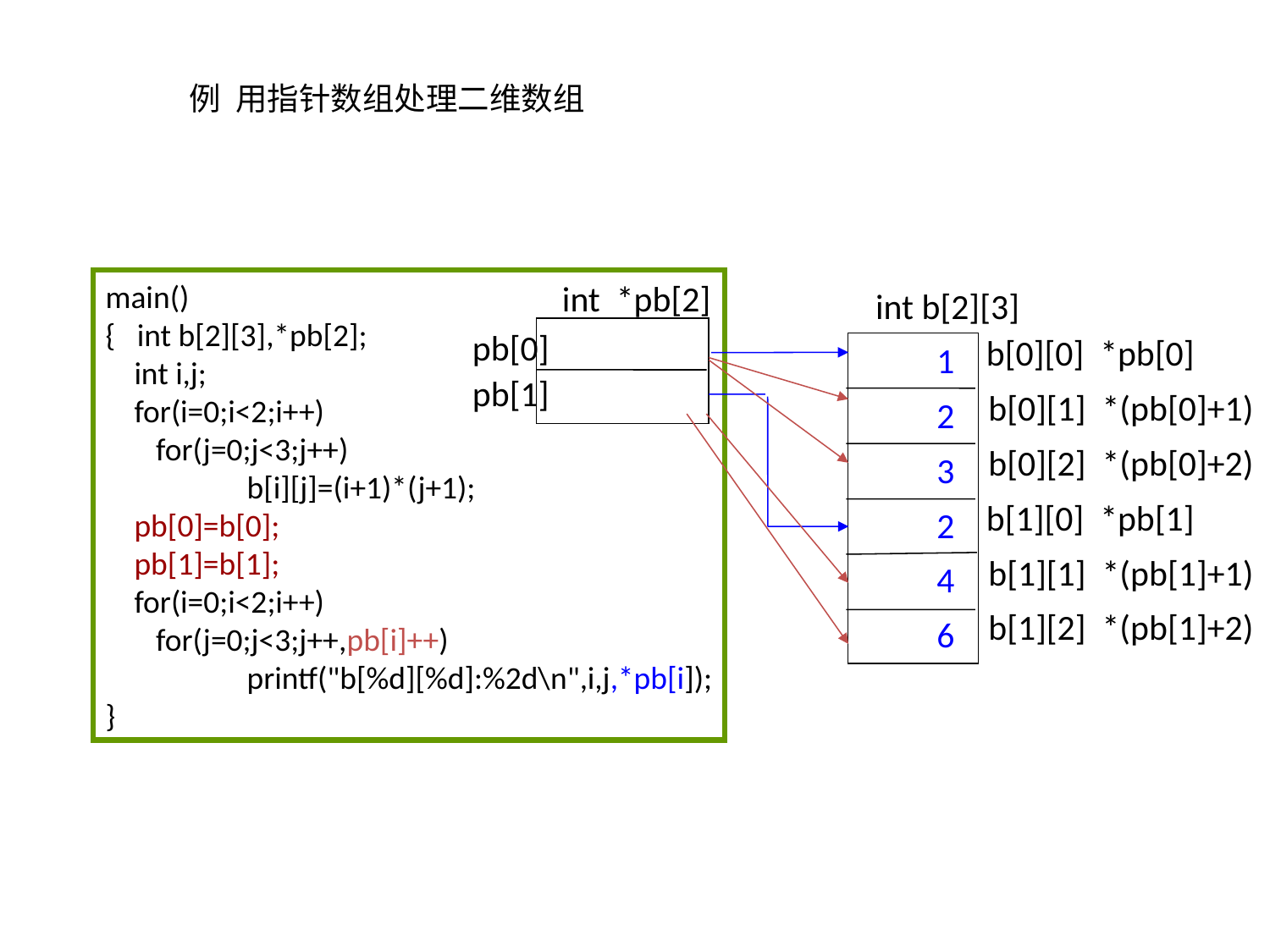

例  用指针数组处理二维数组
main()
{   int b[2][3],*pb[2];
    int i,j;
    for(i=0;i<2;i++)
       for(j=0;j<3;j++)
	  b[i][j]=(i+1)*(j+1);
    pb[0]=b[0];
    pb[1]=b[1];
    for(i=0;i<2;i++)
       for(j=0;j<3;j++,pb[i]++)
	  printf("b[%d][%d]:%2d\n",i,j,*pb[i]);
}
int  *pb[2]

pb[0]
pb[1]

int b[2][3]

b[0][0]  *pb[0]
b[0][1]  *(pb[0]+1)
b[0][2]  *(pb[0]+2)
b[1][0]  *pb[1]
b[1][1]  *(pb[1]+1)
b[1][2]  *(pb[1]+2)
1
2
3
2
4
6